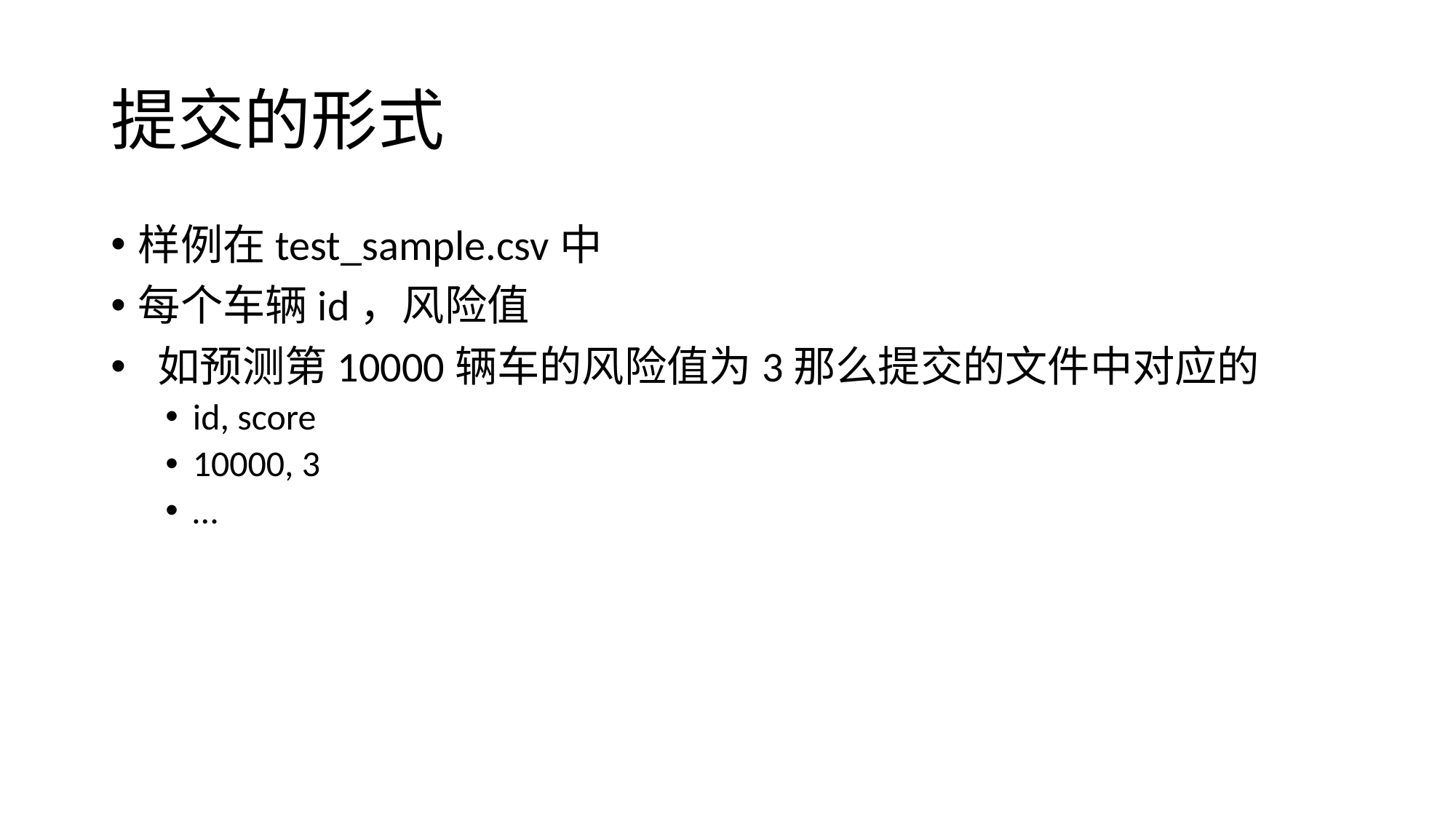

# 提交的形式
样例在test_sample.csv中
每个车辆id，风险值
 如预测第10000辆车的风险值为3那么提交的文件中对应的
id, score
10000, 3
…